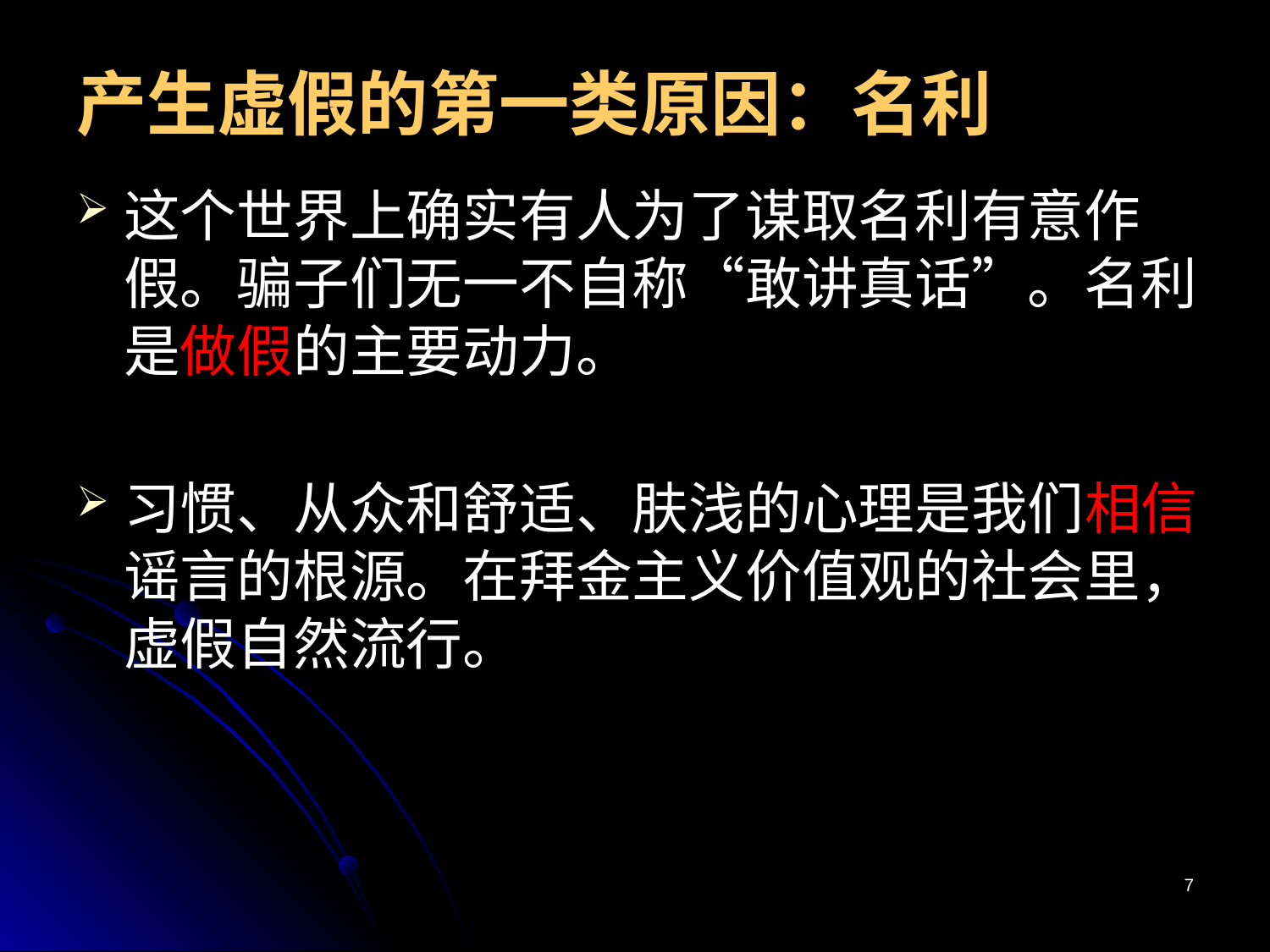

产生虚假的第一类原因：名利

这个世界上确实有人为了谋取名利有意作假。骗子们无一不自称“敢讲真话”。名利是做假的主要动力。

习惯、从众和舒适、肤浅的心理是我们相信谣言的根源。在拜金主义价值观的社会里，虚假自然流行。
7